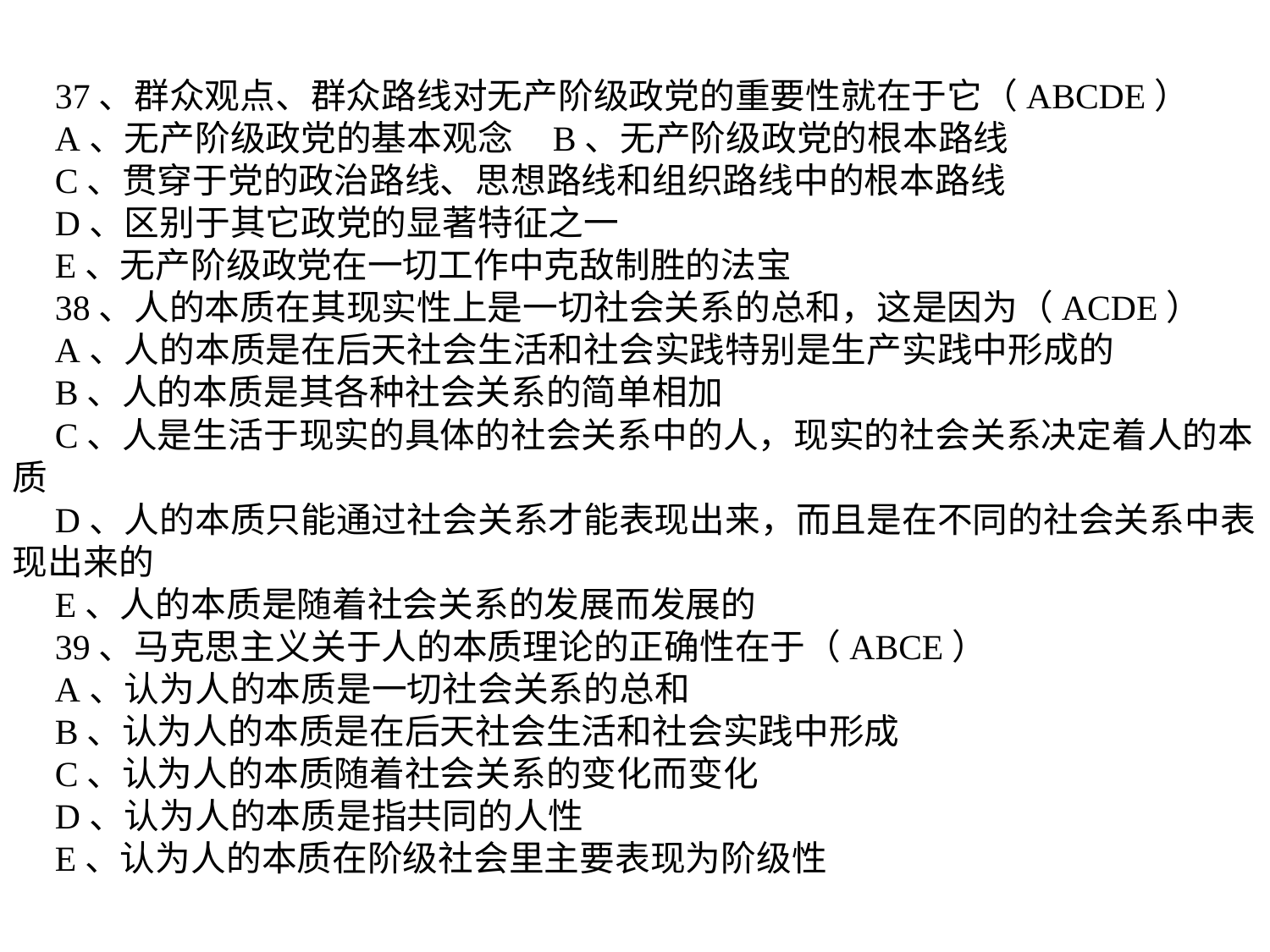

37、群众观点、群众路线对无产阶级政党的重要性就在于它（ABCDE）
A、无产阶级政党的基本观念    B、无产阶级政党的根本路线
C、贯穿于党的政治路线、思想路线和组织路线中的根本路线
D、区别于其它政党的显著特征之一
E、无产阶级政党在一切工作中克敌制胜的法宝
38、人的本质在其现实性上是一切社会关系的总和，这是因为（ACDE）
A、人的本质是在后天社会生活和社会实践特别是生产实践中形成的
B、人的本质是其各种社会关系的简单相加
C、人是生活于现实的具体的社会关系中的人，现实的社会关系决定着人的本质
D、人的本质只能通过社会关系才能表现出来，而且是在不同的社会关系中表现出来的
E、人的本质是随着社会关系的发展而发展的
39、马克思主义关于人的本质理论的正确性在于（ABCE）
A、认为人的本质是一切社会关系的总和
B、认为人的本质是在后天社会生活和社会实践中形成
C、认为人的本质随着社会关系的变化而变化
D、认为人的本质是指共同的人性
E、认为人的本质在阶级社会里主要表现为阶级性